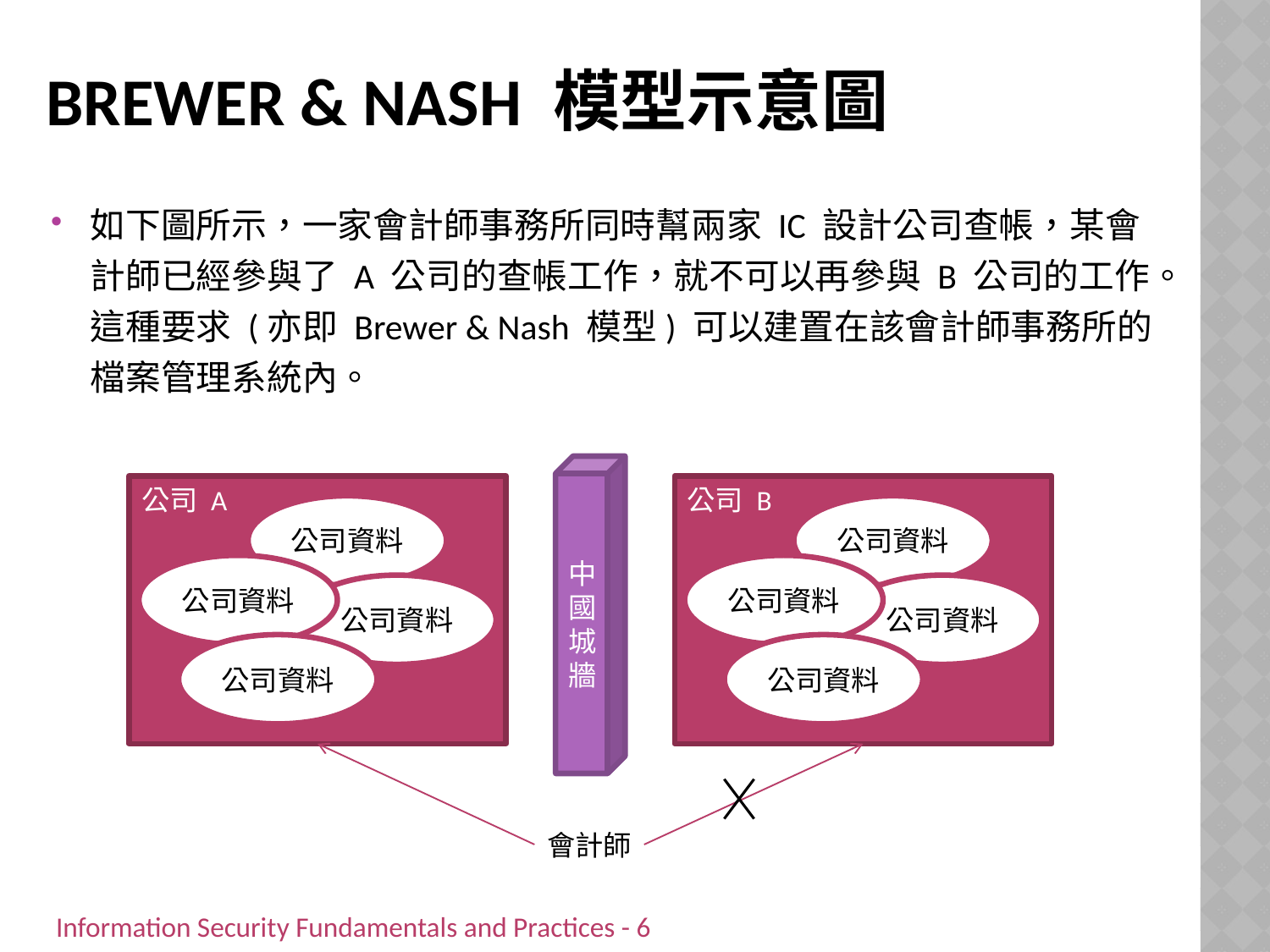

# Brewer & Nash 模型示意圖
如下圖所示，一家會計師事務所同時幫兩家 IC 設計公司查帳，某會計師已經參與了 A 公司的查帳工作，就不可以再參與 B 公司的工作。這種要求 (亦即 Brewer & Nash 模型) 可以建置在該會計師事務所的檔案管理系統內。
中國城牆
公司 A
公司 B
公司資料
公司資料
公司資料
公司資料
公司資料
公司資料
公司資料
公司資料
會計師